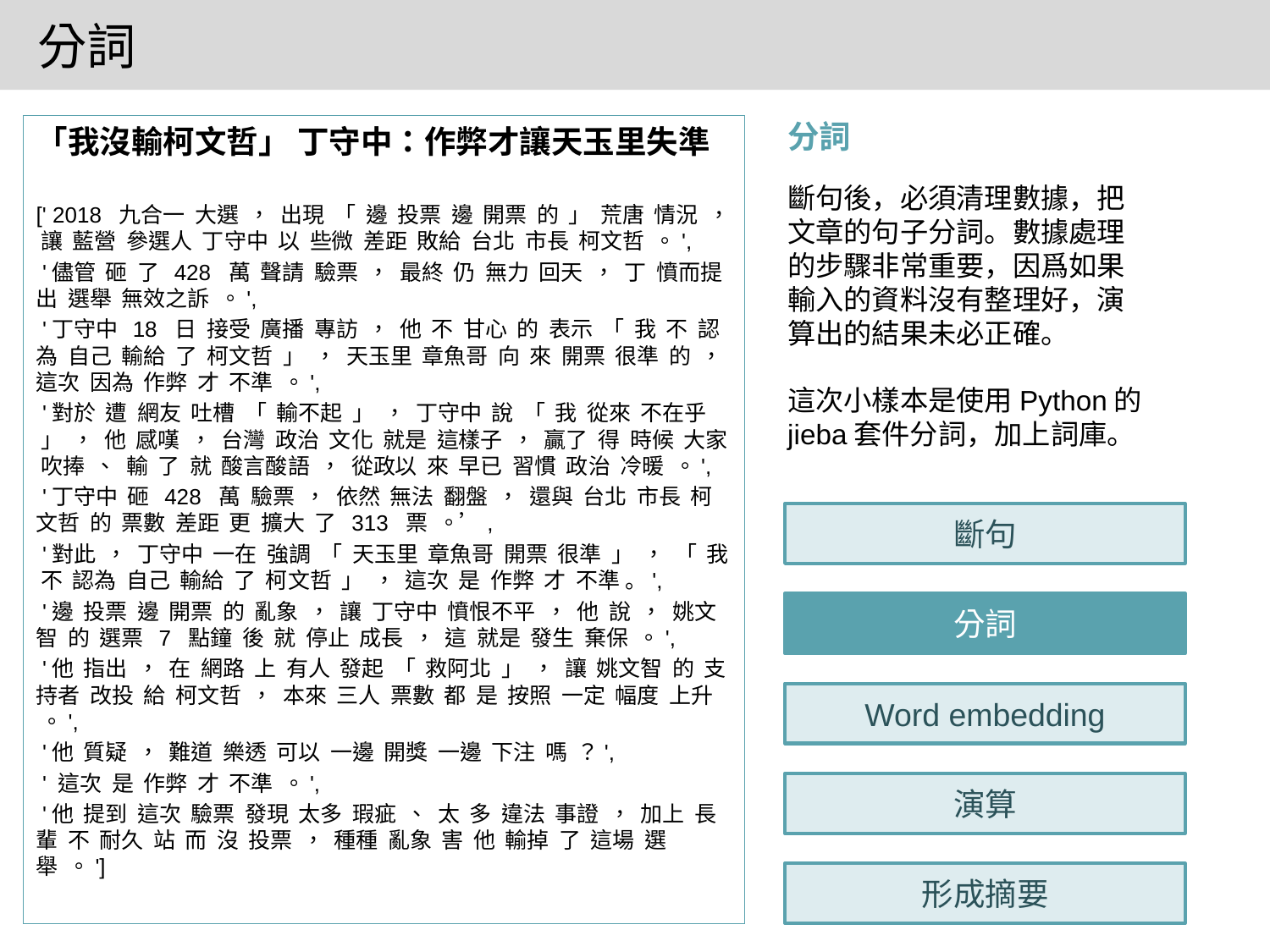

# 分詞
分詞

斷句後，必須清理數據，把文章的句子分詞。數據處理的步驟非常重要，因爲如果輸入的資料沒有整理好，演算出的結果未必正確。

這次小樣本是使用Python的jieba套件分詞，加上詞庫。
「我沒輸柯文哲」 丁守中：作弊才讓天玉里失準

[' 2018  九合一  大選  ，  出現  「  邊  投票  邊  開票  的  」  荒唐  情況  ，  讓  藍營  參選人  丁守中  以  些微  差距  敗給  台北  市長  柯文哲  。',
 '儘管  砸  了  428  萬  聲請  驗票  ，  最終  仍  無力  回天  ，  丁  憤而提出  選舉  無效之訴  。',
 '丁守中  18  日  接受  廣播  專訪  ，  他  不  甘心  的  表示  「  我  不  認為  自己  輸給  了  柯文哲  」  ，  天玉里  章魚哥  向  來  開票  很準  的  ，  這次  因為  作弊  才  不準  。',
 '對於  遭  網友  吐槽  「  輸不起  」  ，  丁守中  說  「  我  從來  不在乎  」  ，  他  感嘆  ，  台灣  政治  文化  就是  這樣子  ，  贏了  得  時候  大家  吹捧  、  輸  了  就  酸言酸語  ，  從政以  來  早已  習慣  政治  冷暖  。',
 '丁守中  砸  428  萬  驗票  ，  依然  無法  翻盤  ，  還與  台北  市長  柯文哲  的  票數  差距  更  擴大  了  313  票  。’,
 '對此  ，  丁守中  一在  強調  「  天玉里  章魚哥  開票  很準  」  ，  「  我  不  認為  自己  輸給  了  柯文哲  」  ，  這次  是  作弊  才  不準 。',
 '邊  投票  邊  開票  的  亂象  ，  讓  丁守中  憤恨不平  ，  他  說  ，  姚文智  的  選票  7  點鐘  後  就  停止  成長  ，  這  就是  發生  棄保  。',
 '他  指出  ，  在  網路  上  有人  發起  「  救阿北  」  ，  讓  姚文智  的  支持者  改投  給  柯文哲  ，  本來  三人  票數  都  是  按照  一定  幅度  上升  。',
 '他  質疑  ，  難道  樂透  可以  一邊  開獎  一邊  下注  嗎  ？',
 ' 這次  是  作弊  才  不準  。',
 '他  提到  這次  驗票  發現  太多  瑕疵  、  太  多  違法  事證  ，  加上  長輩  不  耐久  站  而  沒  投票  ，  種種  亂象  害  他  輸掉  了  這場  選舉  。']
斷句
分詞
Word embedding
演算
形成摘要